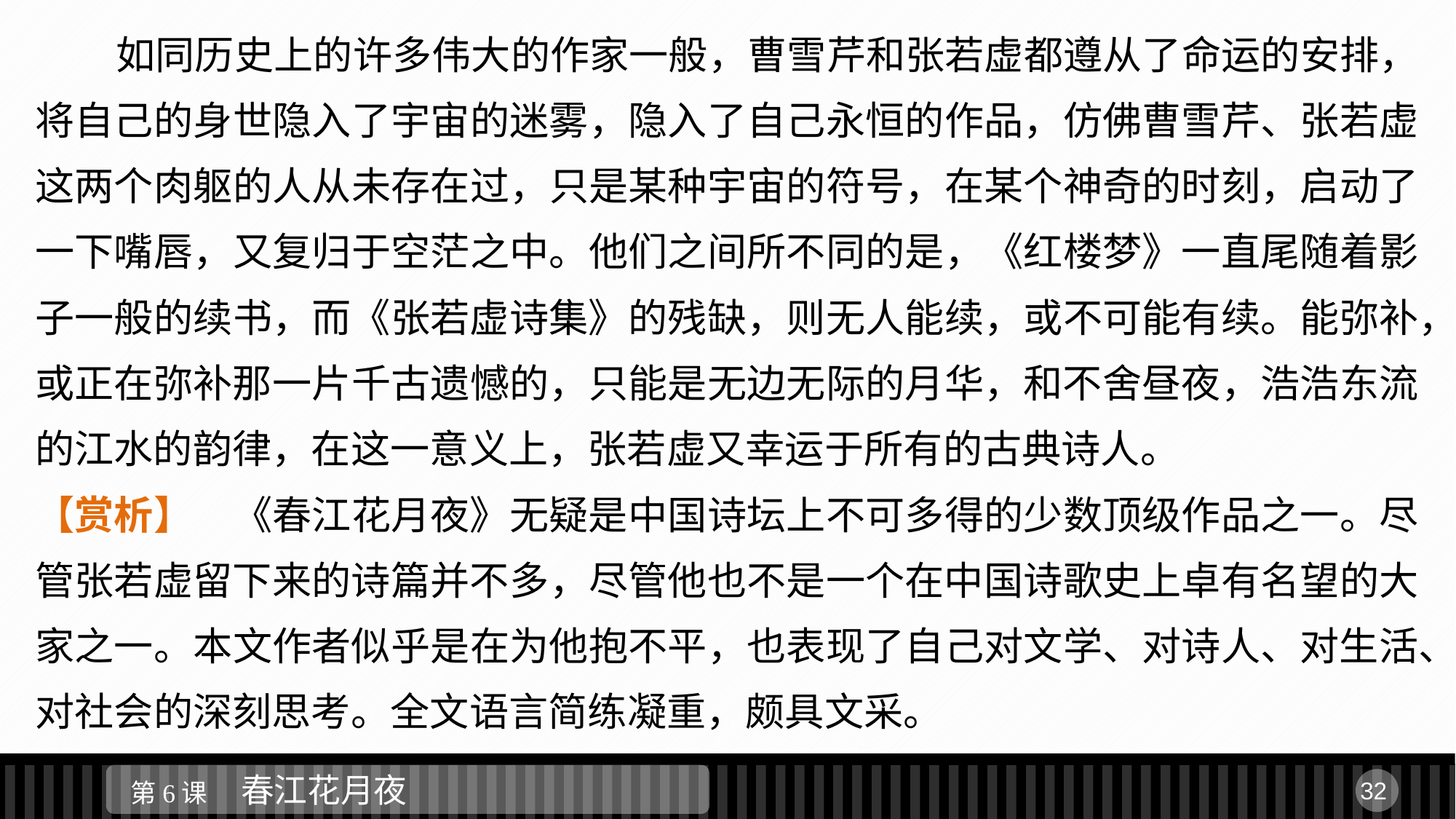

如同历史上的许多伟大的作家一般，曹雪芹和张若虚都遵从了命运的安排，将自己的身世隐入了宇宙的迷雾，隐入了自己永恒的作品，仿佛曹雪芹、张若虚这两个肉躯的人从未存在过，只是某种宇宙的符号，在某个神奇的时刻，启动了一下嘴唇，又复归于空茫之中。他们之间所不同的是，《红楼梦》一直尾随着影子一般的续书，而《张若虚诗集》的残缺，则无人能续，或不可能有续。能弥补，或正在弥补那一片千古遗憾的，只能是无边无际的月华，和不舍昼夜，浩浩东流的江水的韵律，在这一意义上，张若虚又幸运于所有的古典诗人。
【赏析】　《春江花月夜》无疑是中国诗坛上不可多得的少数顶级作品之一。尽管张若虚留下来的诗篇并不多，尽管他也不是一个在中国诗歌史上卓有名望的大家之一。本文作者似乎是在为他抱不平，也表现了自己对文学、对诗人、对生活、对社会的深刻思考。全文语言简练凝重，颇具文采。